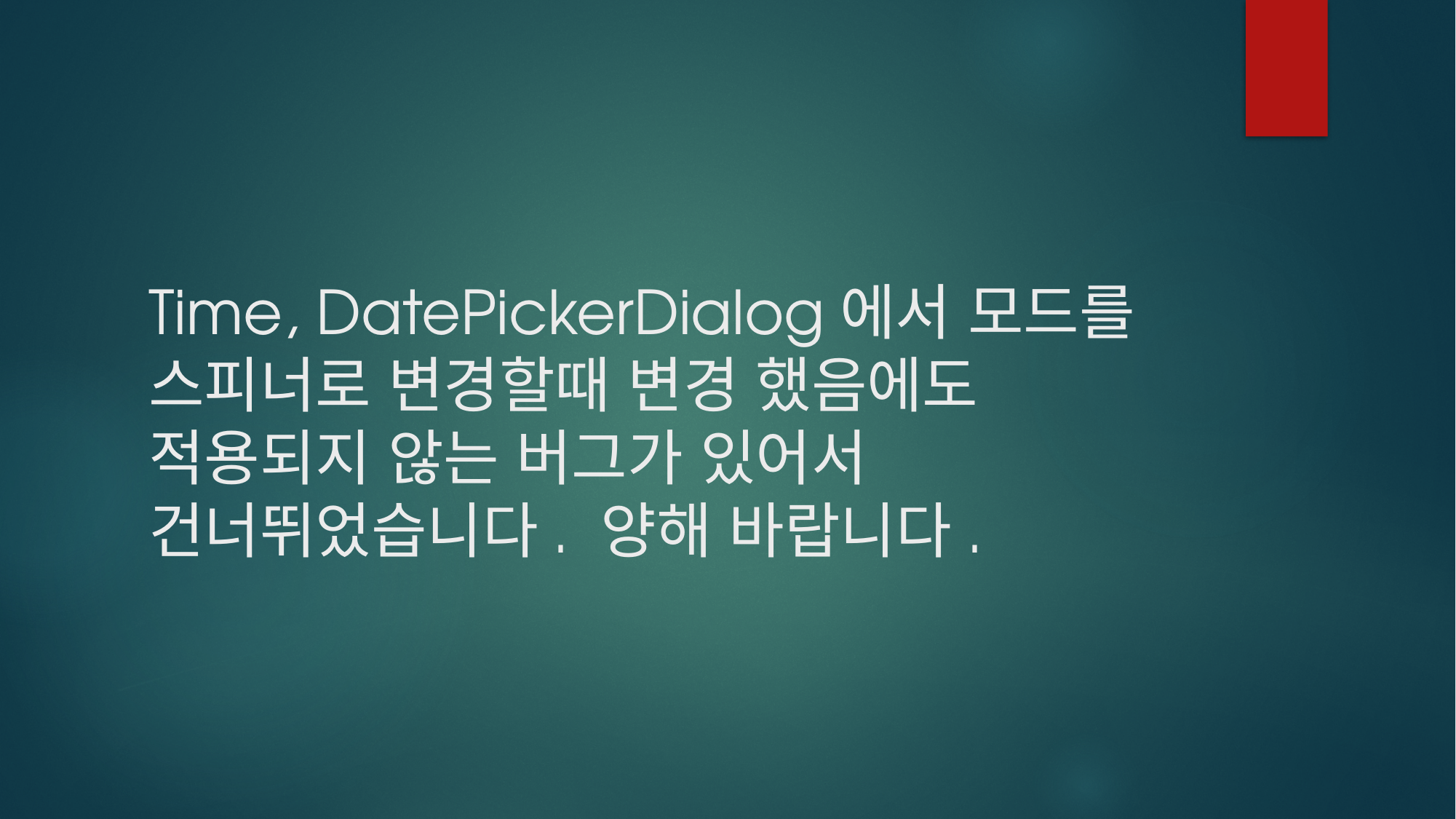

# Time, DatePickerDialog에서 모드를 스피너로 변경할때 변경 했음에도 적용되지 않는 버그가 있어서 건너뛰었습니다. 양해 바랍니다.